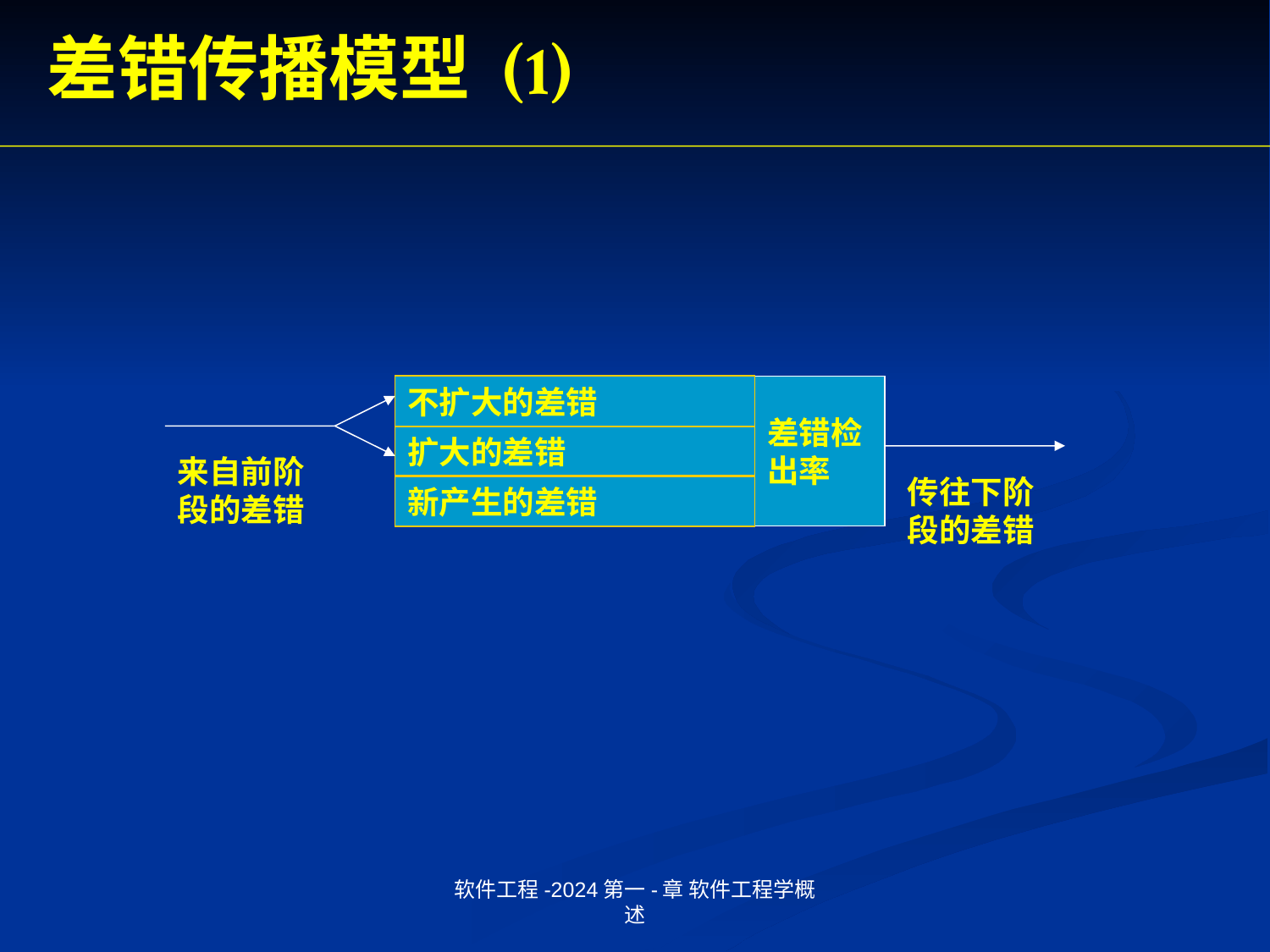

差错传播模型 (1)

不扩大的差错

差错检出率

扩大的差错
来自前阶段的差错

传往下阶段的差错
新产生的差错
软件工程-2024第一-章 软件工程学概述
35